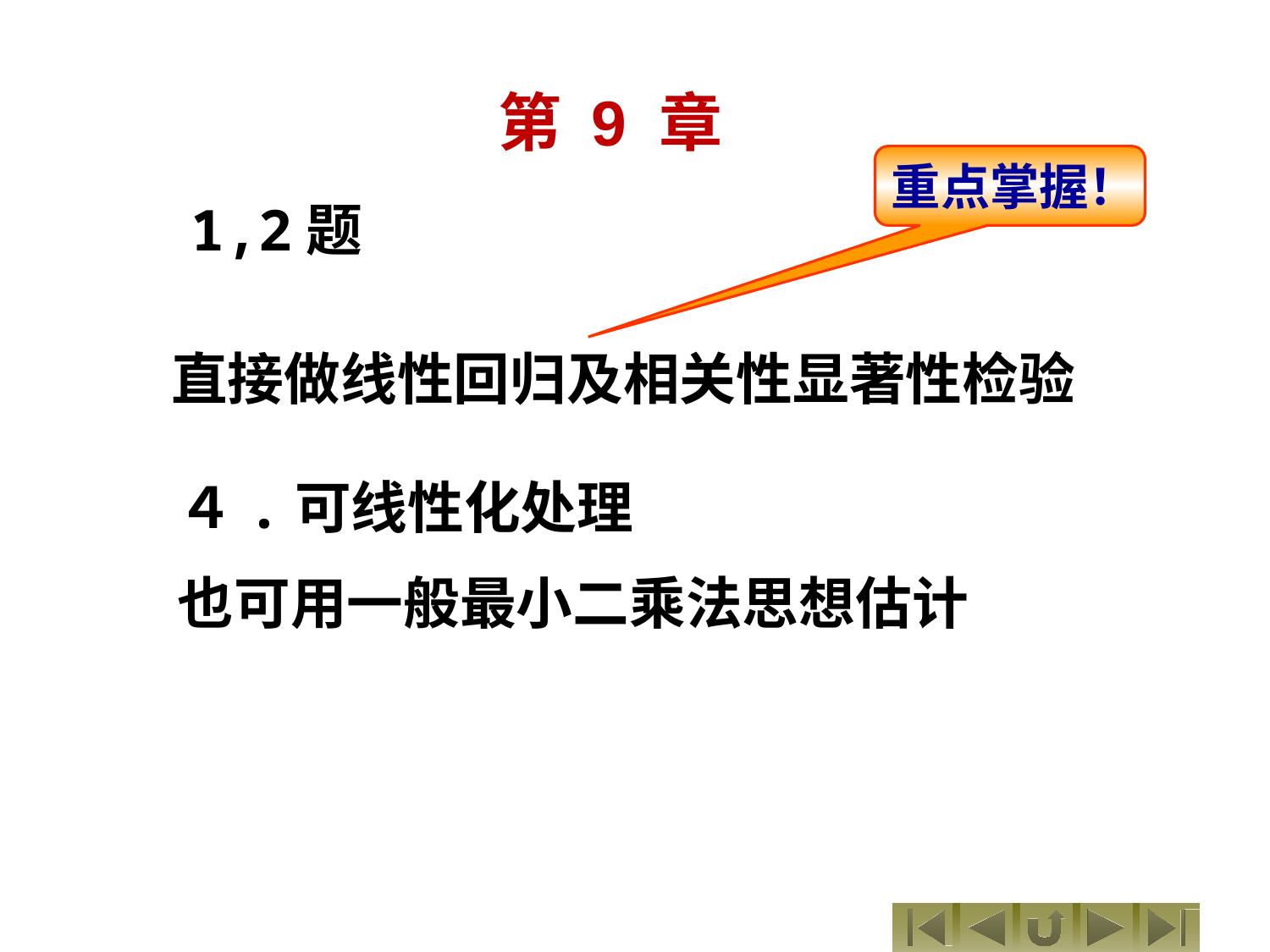

第 9 章
重点掌握！
1,2题
直接做线性回归及相关性显著性检验
４.可线性化处理
也可用一般最小二乘法思想估计